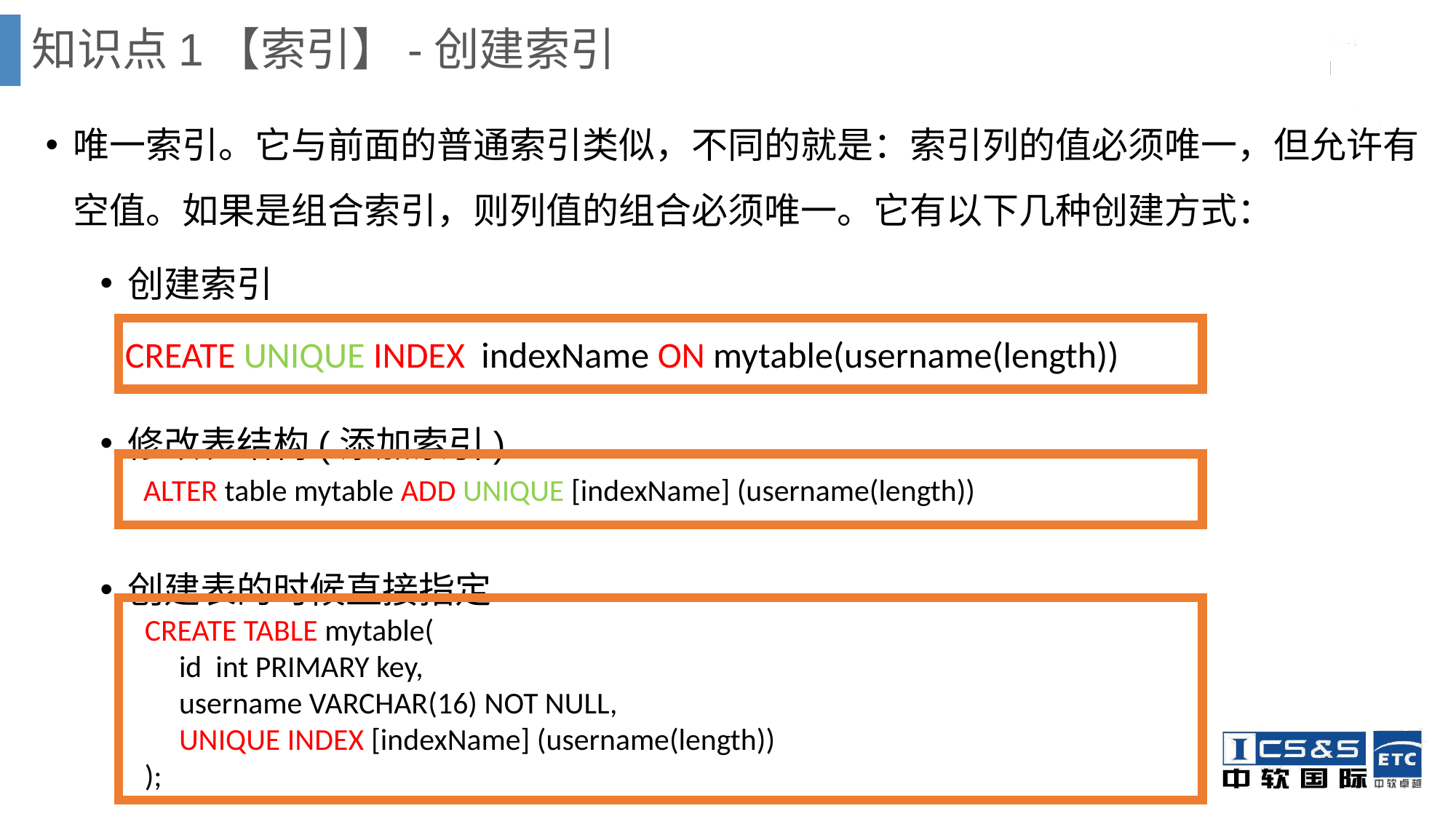

知识点1【索引】-创建索引
唯一索引。它与前面的普通索引类似，不同的就是：索引列的值必须唯一，但允许有空值。如果是组合索引，则列值的组合必须唯一。它有以下几种创建方式：
创建索引

修改表结构(添加索引)

创建表的时候直接指定

CREATE UNIQUE INDEX  indexName ON mytable(username(length))

ALTER table mytable ADD UNIQUE [indexName] (username(length))

CREATE TABLE mytable(
     id  int PRIMARY key,
     username VARCHAR(16) NOT NULL,
     UNIQUE INDEX [indexName] (username(length))
);